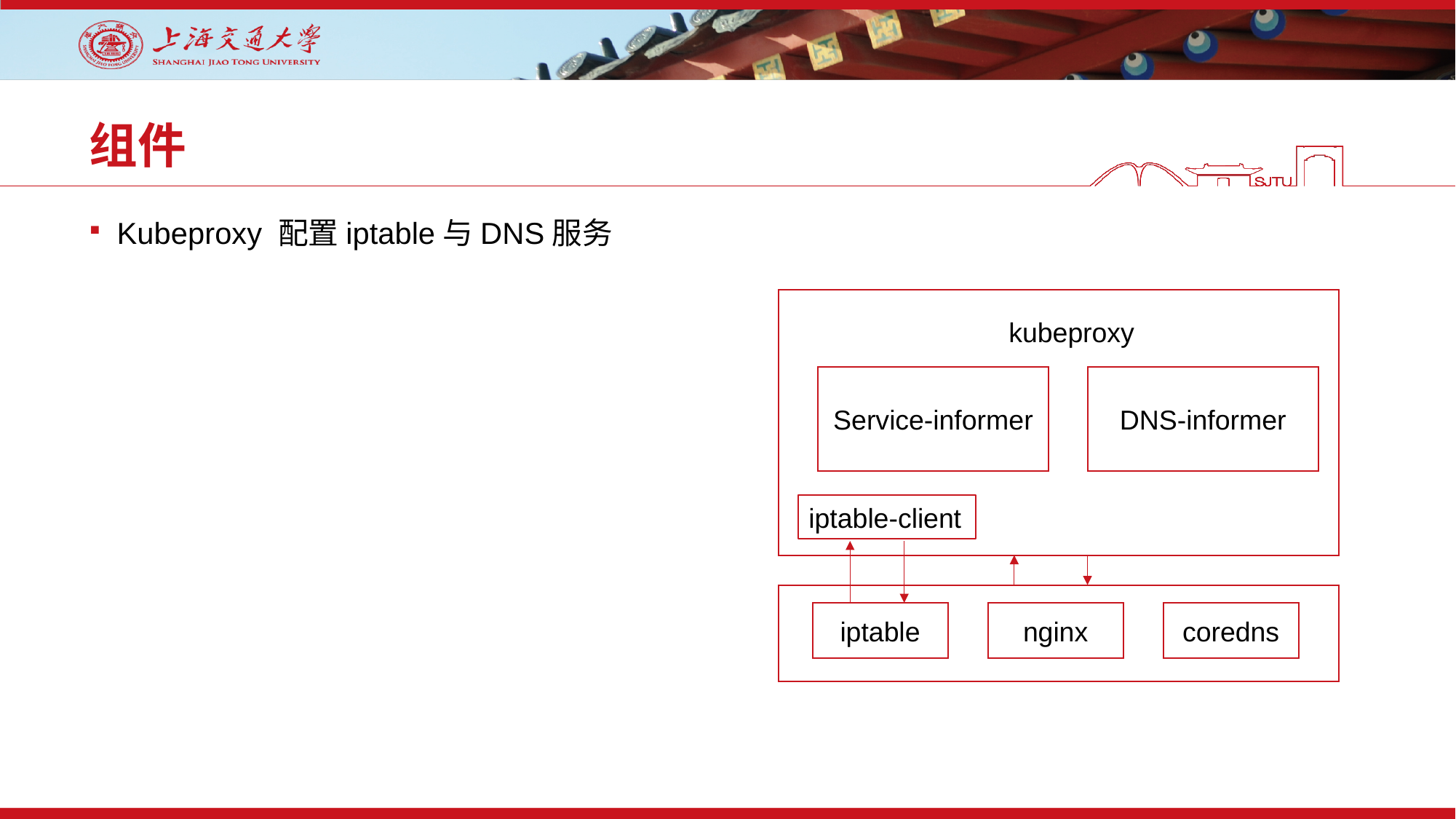

# 组件
Kubeproxy 配置iptable与DNS服务

kubeproxy
Service-informer
DNS-informer
iptable-client

iptable
nginx
coredns